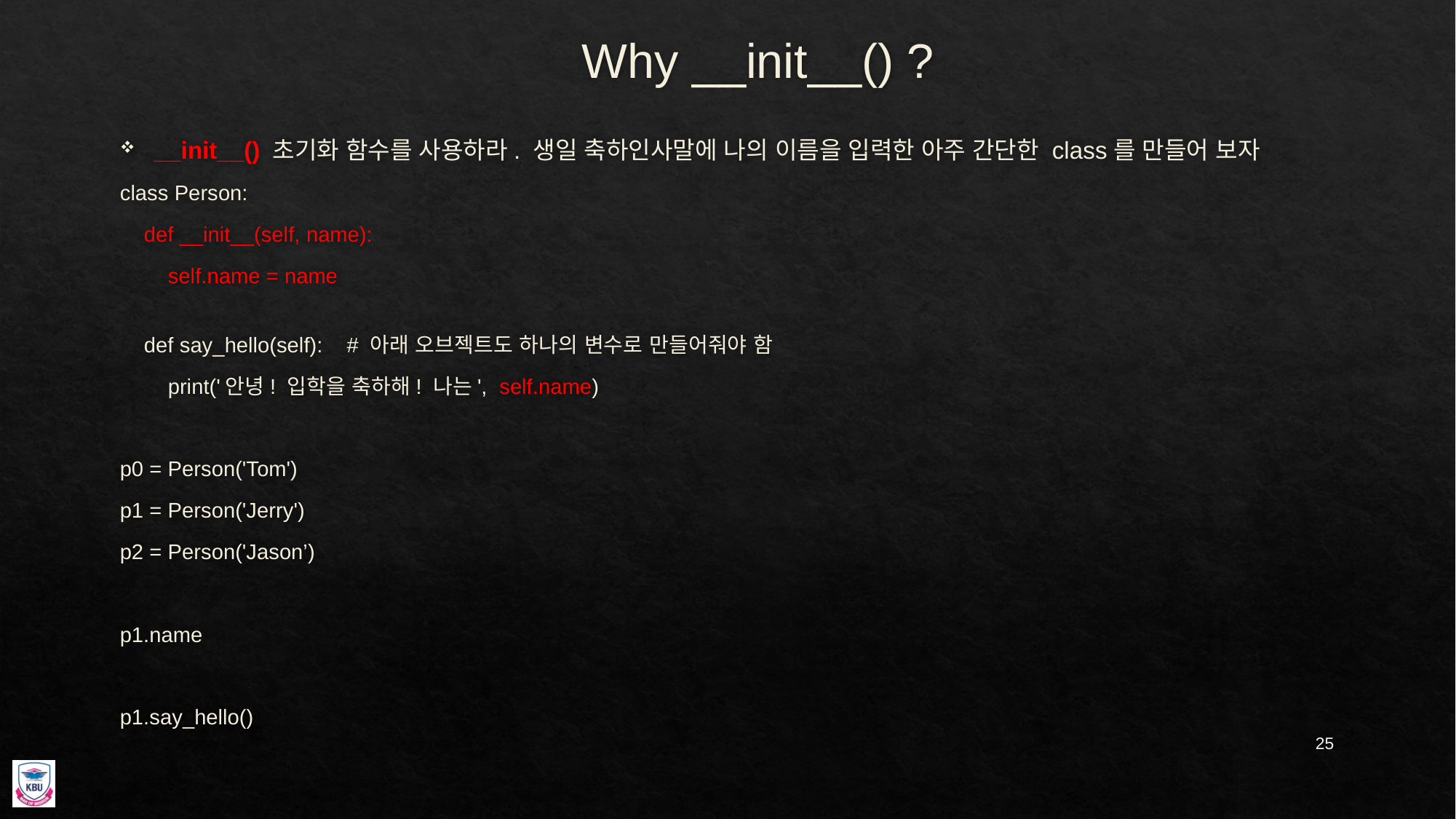

# Why __init__() ?
__init__() 초기화 함수를 사용하라. 생일 축하인사말에 나의 이름을 입력한 아주 간단한 class를 만들어 보자
class Person:
    def __init__(self, name):
        self.name = name
    def say_hello(self):    # 아래 오브젝트도 하나의 변수로 만들어줘야 함
        print('안녕! 입학을 축하해! 나는',  self.name)

p0 = Person('Tom')
p1 = Person('Jerry')
p2 = Person('Jason’)

p1.name

p1.say_hello()

25